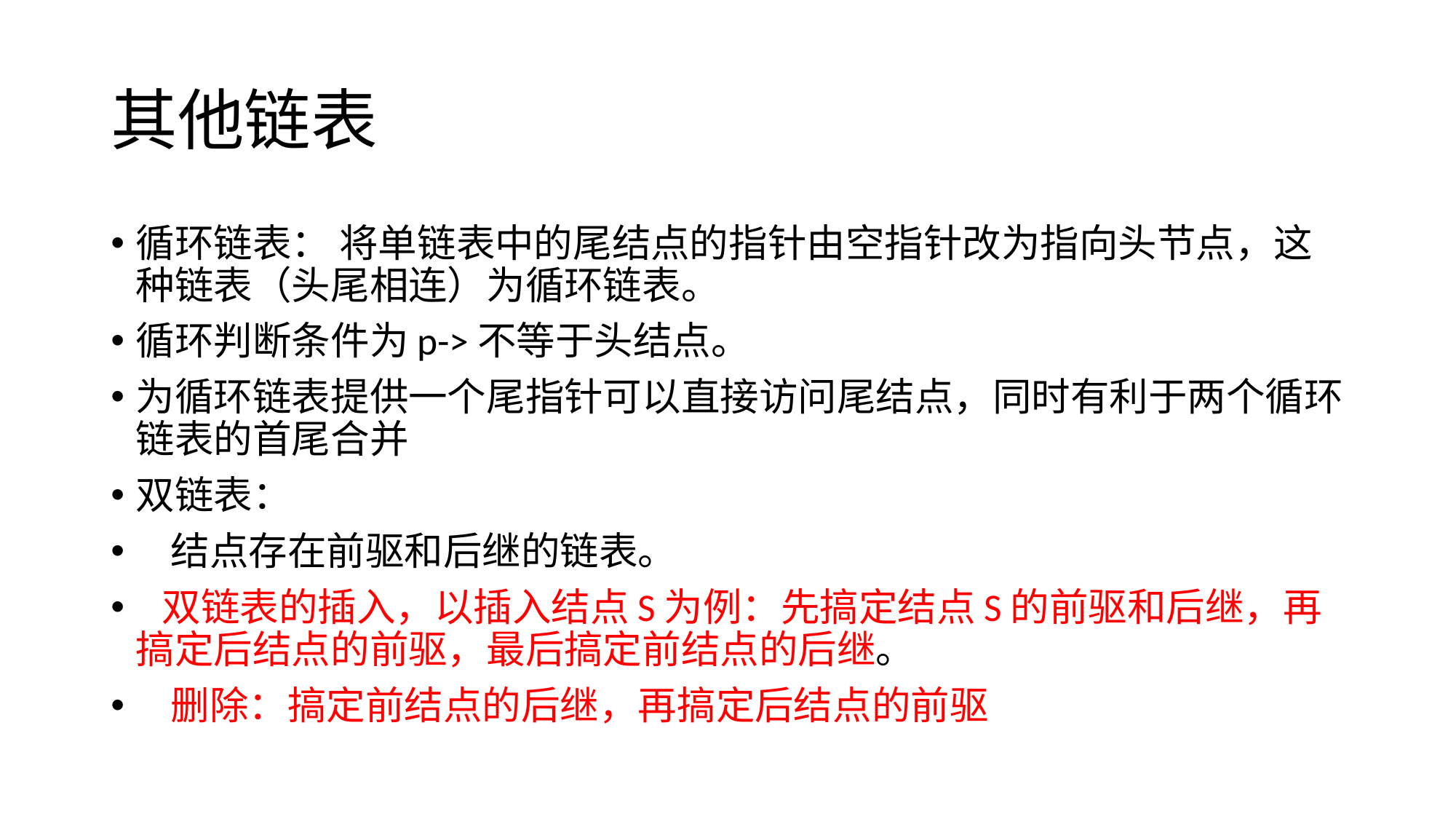

# 其他链表
循环链表： 将单链表中的尾结点的指针由空指针改为指向头节点，这种链表（头尾相连）为循环链表。
循环判断条件为p->不等于头结点。
为循环链表提供一个尾指针可以直接访问尾结点，同时有利于两个循环链表的首尾合并
双链表：
   结点存在前驱和后继的链表。
  双链表的插入，以插入结点S为例：先搞定结点S的前驱和后继，再搞定后结点的前驱，最后搞定前结点的后继。
   删除：搞定前结点的后继，再搞定后结点的前驱